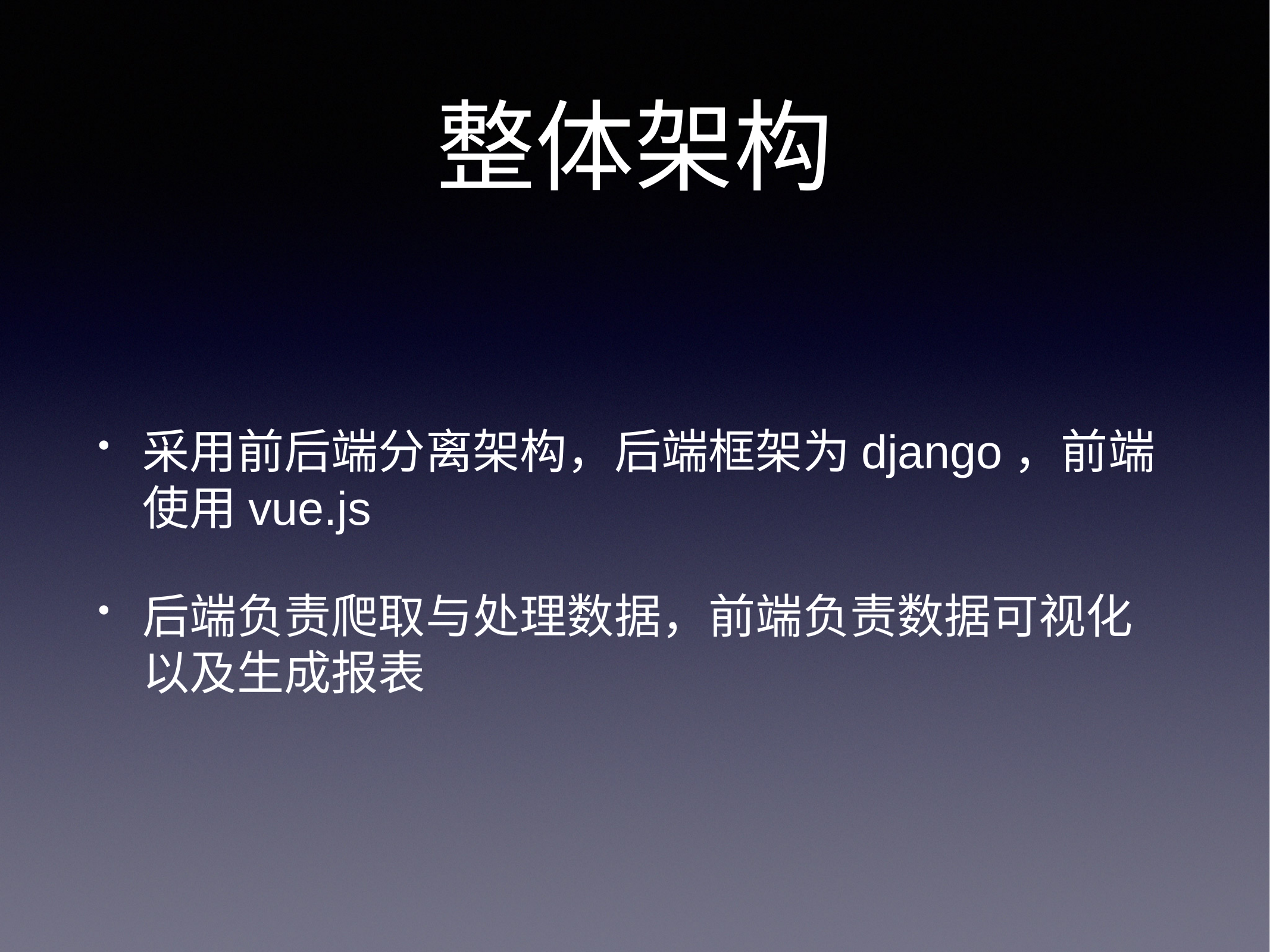

# 整体架构
采用前后端分离架构，后端框架为django，前端使用vue.js
后端负责爬取与处理数据，前端负责数据可视化以及生成报表